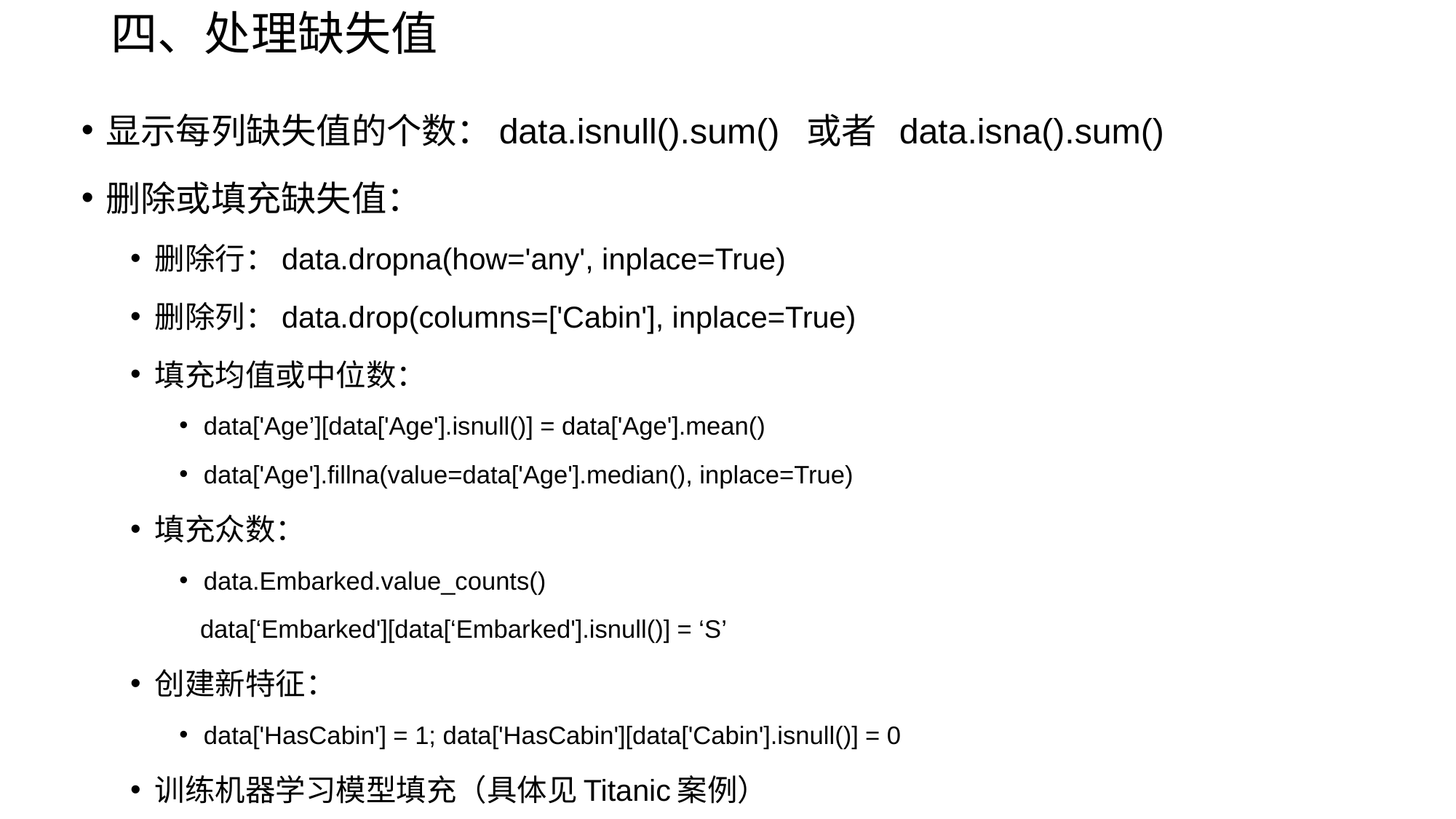

# 四、处理缺失值
显示每列缺失值的个数：data.isnull().sum()  或者  data.isna().sum()
删除或填充缺失值：
删除行：data.dropna(how='any', inplace=True)
删除列：data.drop(columns=['Cabin'], inplace=True)
填充均值或中位数：
data['Age’][data['Age'].isnull()] = data['Age'].mean()
data['Age'].fillna(value=data['Age'].median(), inplace=True)
填充众数：
data.Embarked.value_counts()
   data[‘Embarked'][data[‘Embarked'].isnull()] = ‘S’
创建新特征：
data['HasCabin'] = 1; data['HasCabin'][data['Cabin'].isnull()] = 0
训练机器学习模型填充（具体见Titanic案例）